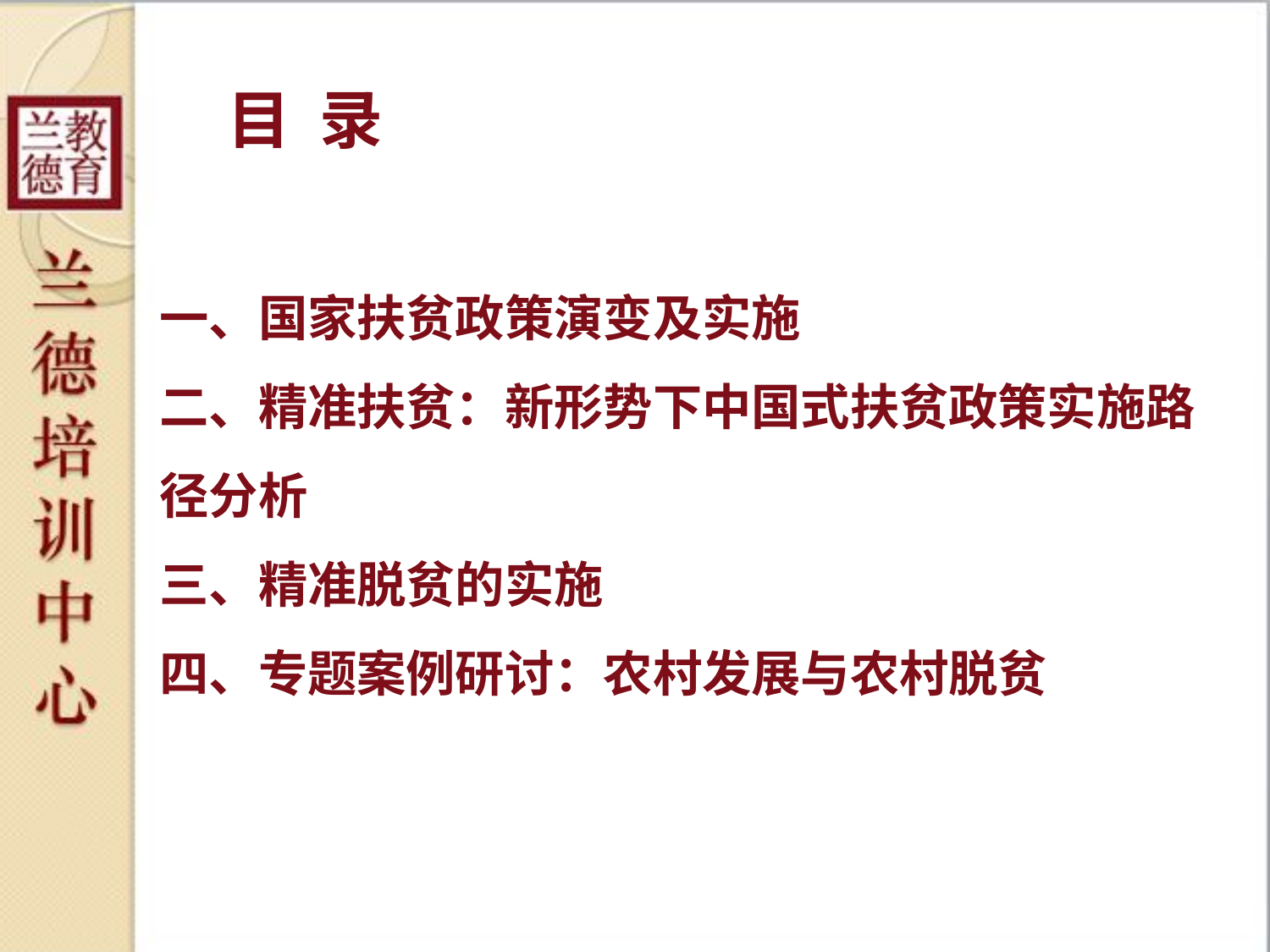

# 目  录
一、国家扶贫政策演变及实施
二、精准扶贫：新形势下中国式扶贫政策实施路径分析
三、精准脱贫的实施
四、专题案例研讨：农村发展与农村脱贫